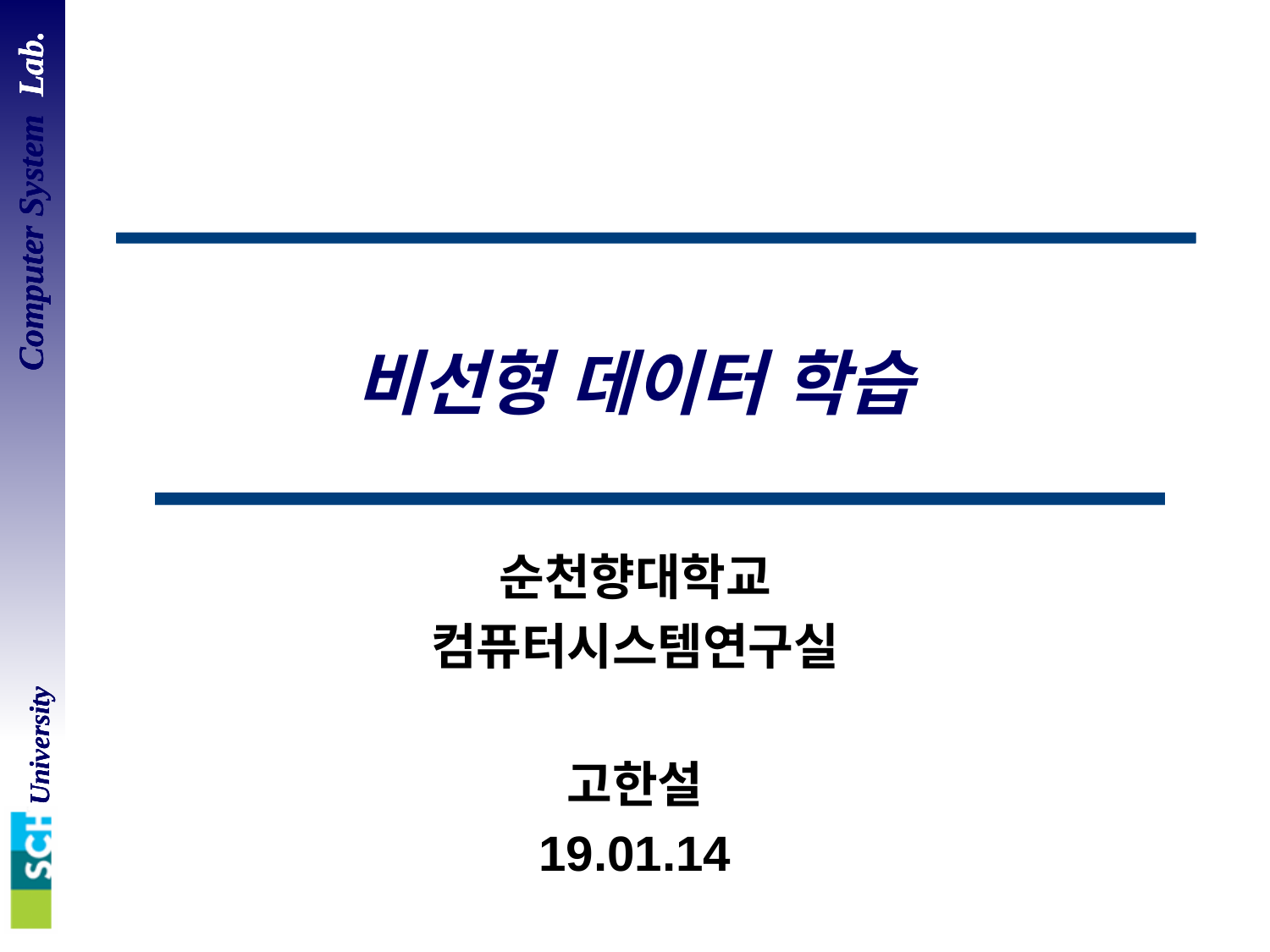

# 비선형 데이터 학습
순천향대학교
컴퓨터시스템연구실

고한설
19.01.14